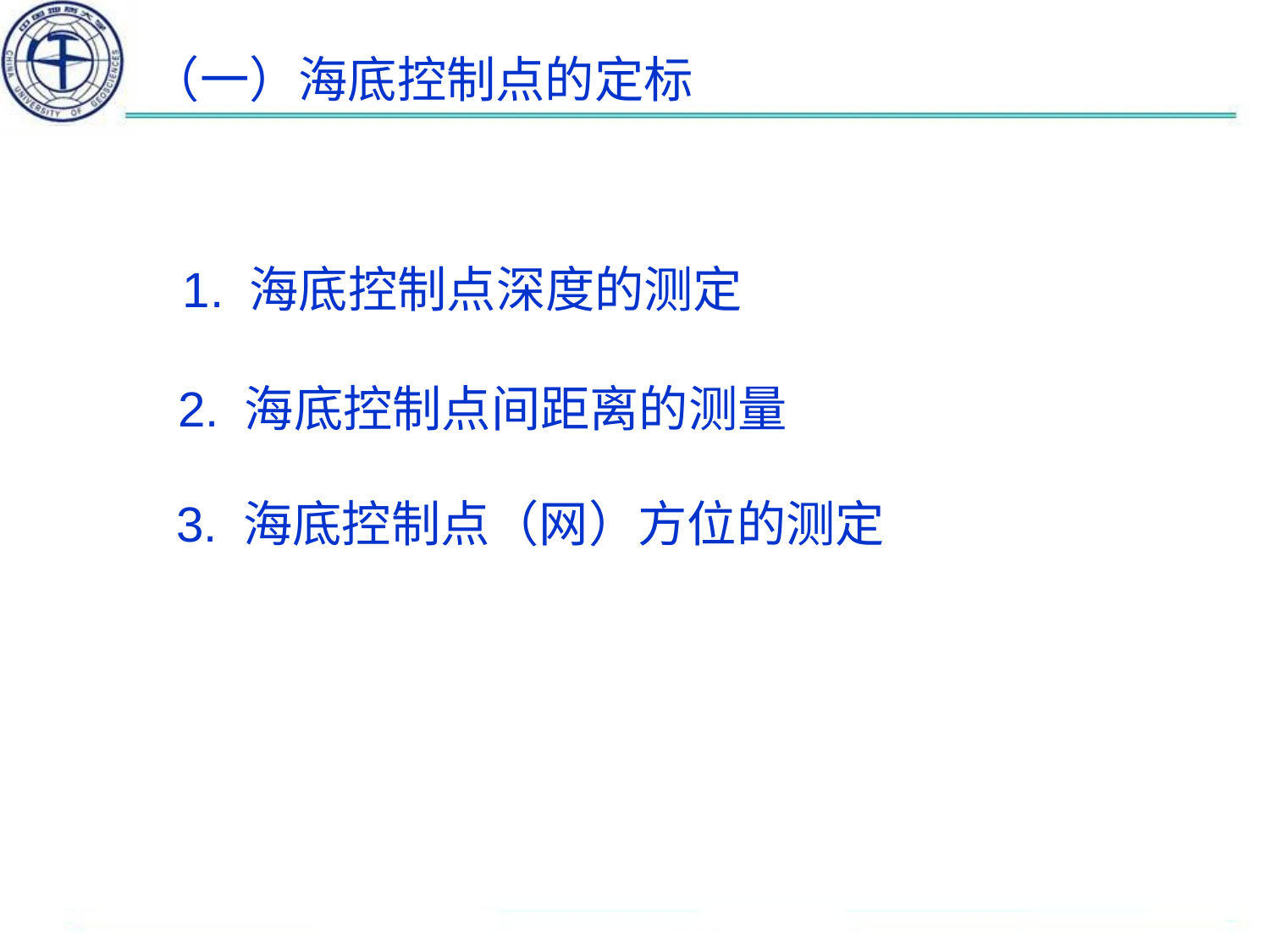

（一）海底控制点的定标
1. 海底控制点深度的测定
2. 海底控制点间距离的测量
3. 海底控制点（网）方位的测定